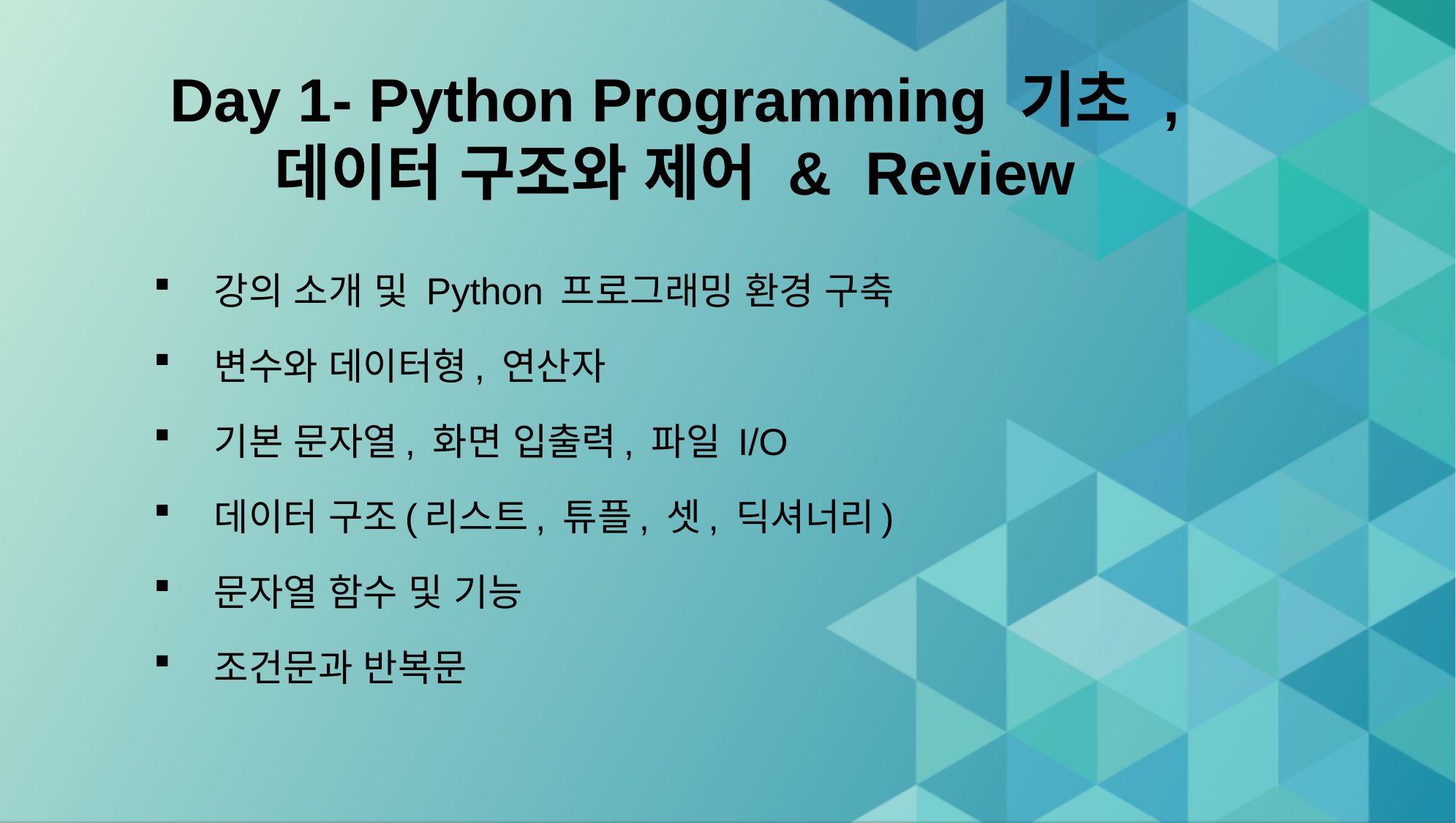

# Day 1- Python Programming 기초 , 데이터 구조와 제어 &  Review
강의 소개 및 Python 프로그래밍 환경 구축
변수와 데이터형, 연산자
기본 문자열, 화면 입출력, 파일 I/O
데이터 구조(리스트, 튜플, 셋, 딕셔너리)
문자열 함수 및 기능
조건문과 반복문